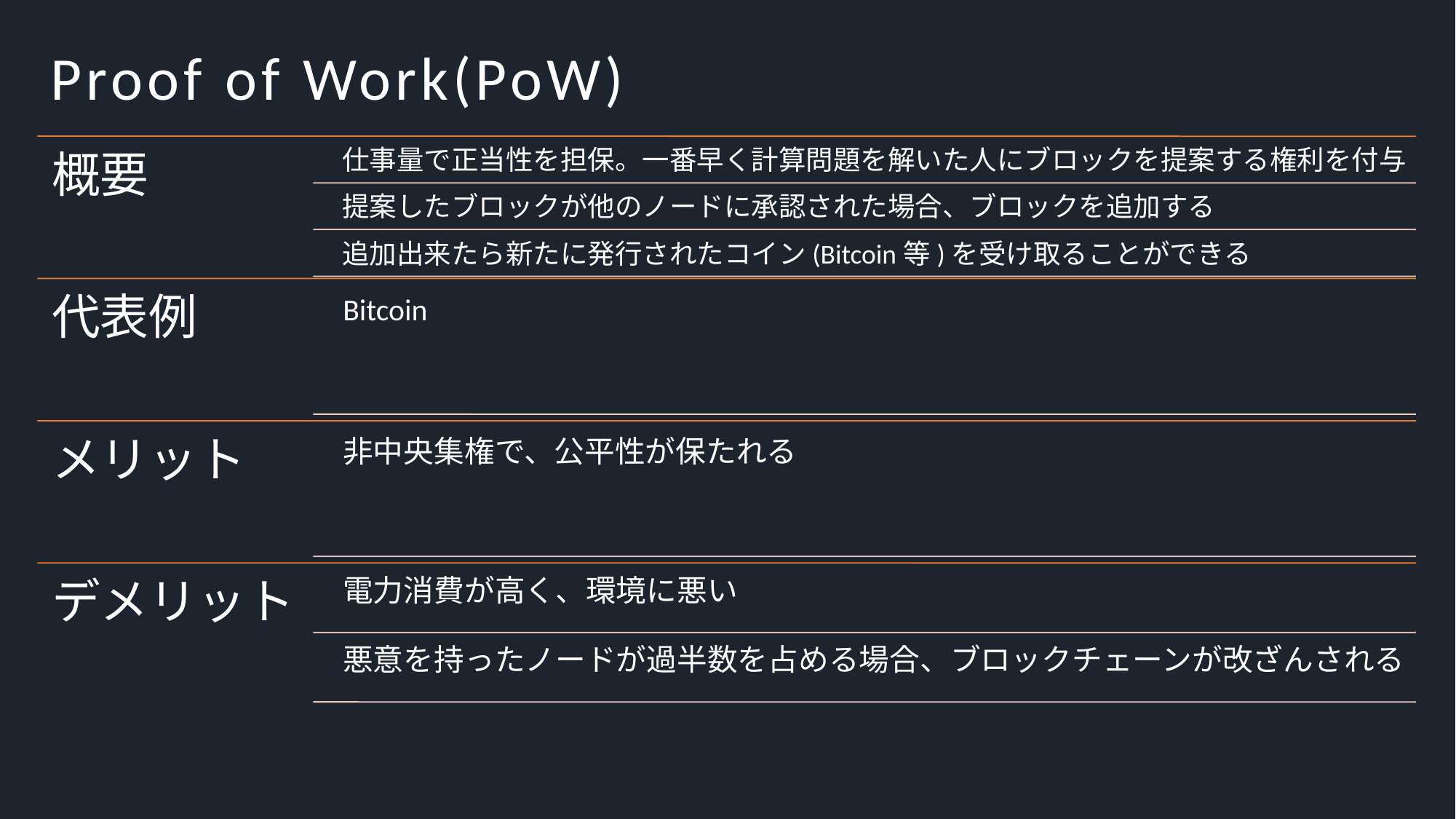

# Proof of Work(PoW)
概要
仕事量で正当性を担保。一番早く計算問題を解いた人にブロックを提案する権利を付与
提案したブロックが他のノードに承認された場合、ブロックを追加する
追加出来たら新たに発行されたコイン(Bitcoin等)を受け取ることができる
代表例
Bitcoin
メリット
非中央集権で、公平性が保たれる
デメリット
電力消費が高く、環境に悪い
悪意を持ったノードが過半数を占める場合、ブロックチェーンが改ざんされる